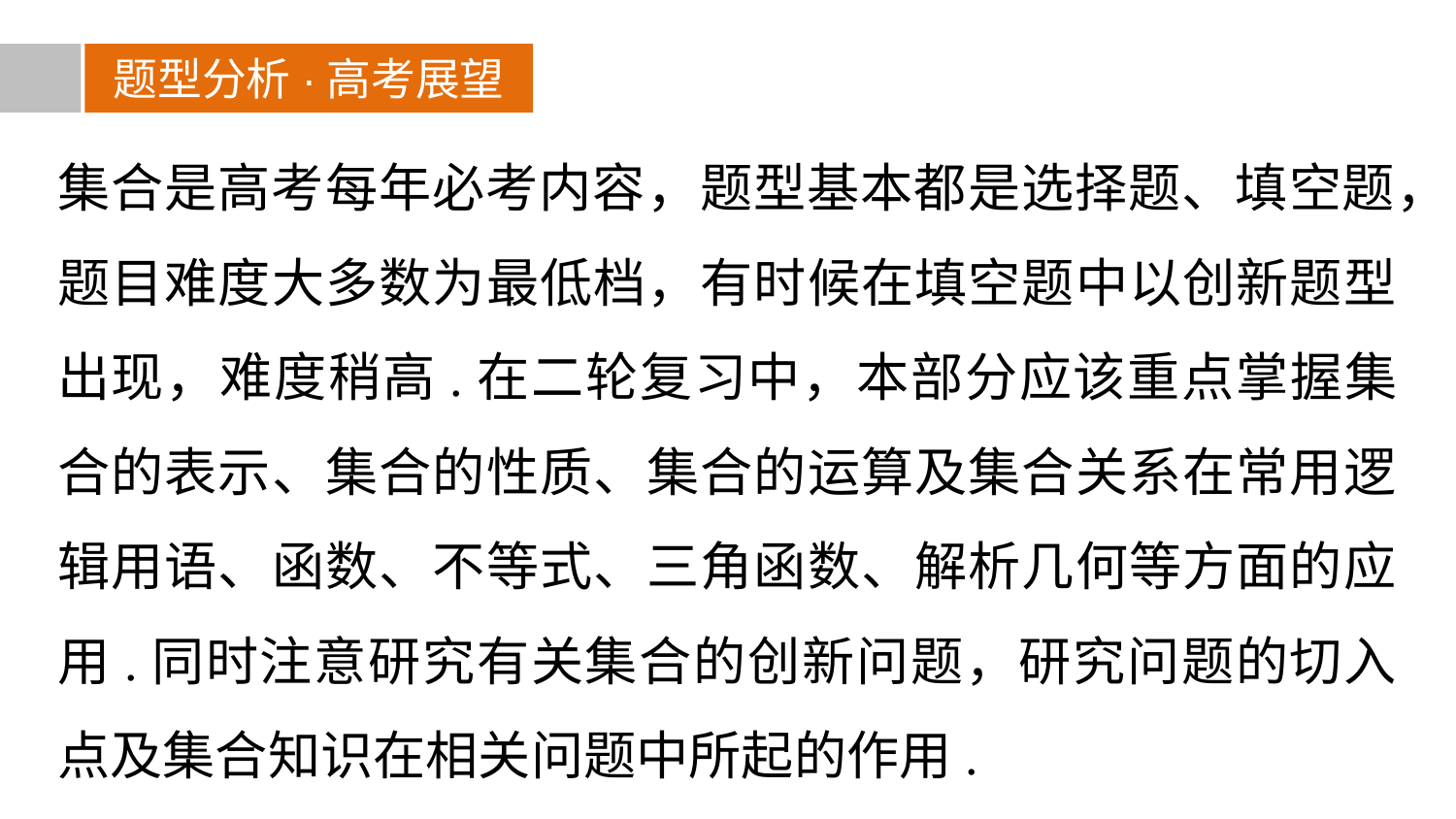

题型分析·高考展望
集合是高考每年必考内容，题型基本都是选择题、填空题，题目难度大多数为最低档，有时候在填空题中以创新题型出现，难度稍高.在二轮复习中，本部分应该重点掌握集合的表示、集合的性质、集合的运算及集合关系在常用逻辑用语、函数、不等式、三角函数、解析几何等方面的应用.同时注意研究有关集合的创新问题，研究问题的切入点及集合知识在相关问题中所起的作用.